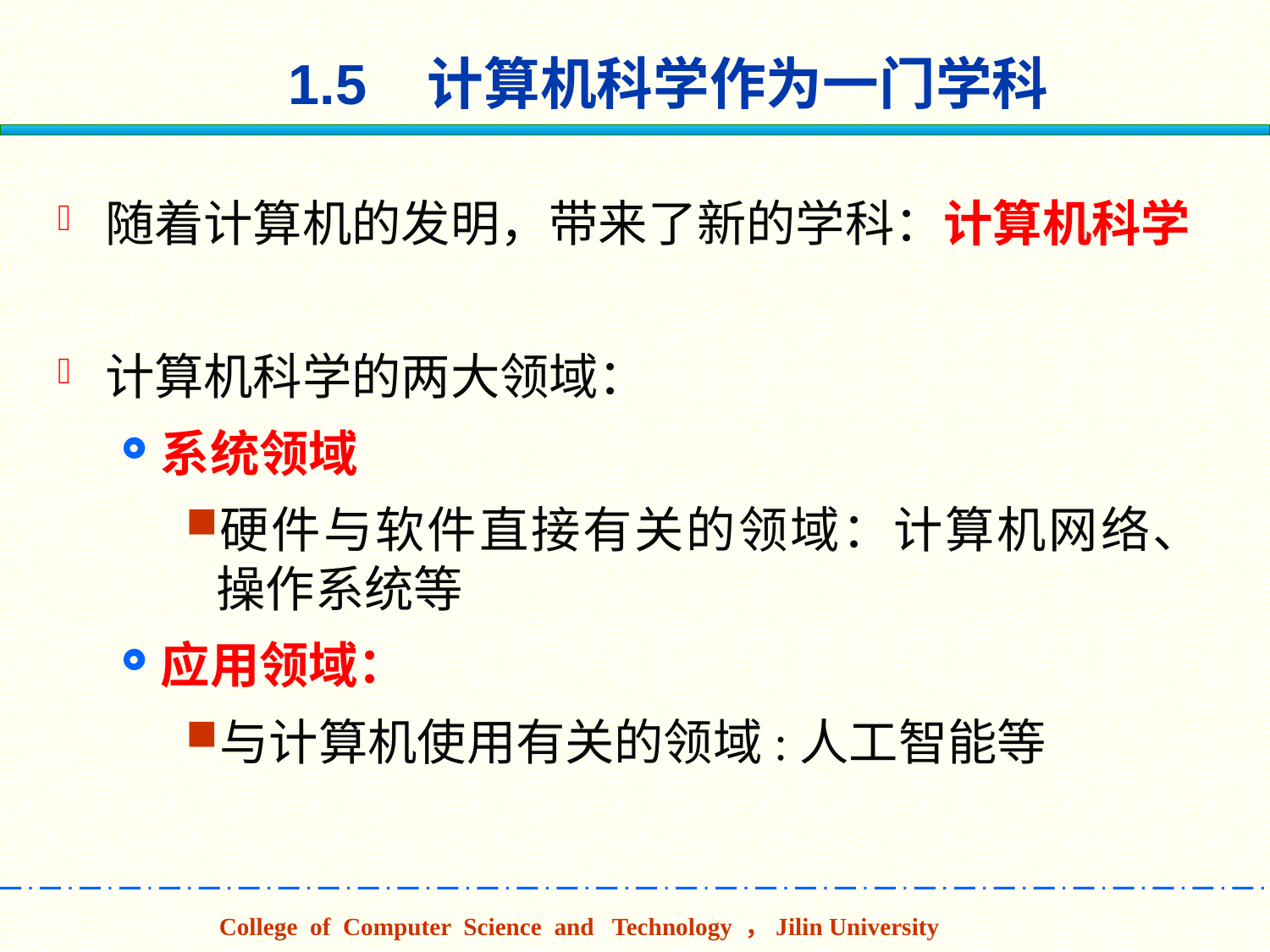

# 1.5   计算机科学作为一门学科
随着计算机的发明，带来了新的学科：计算机科学

计算机科学的两大领域：
系统领域
硬件与软件直接有关的领域：计算机网络、操作系统等
应用领域：
与计算机使用有关的领域:人工智能等